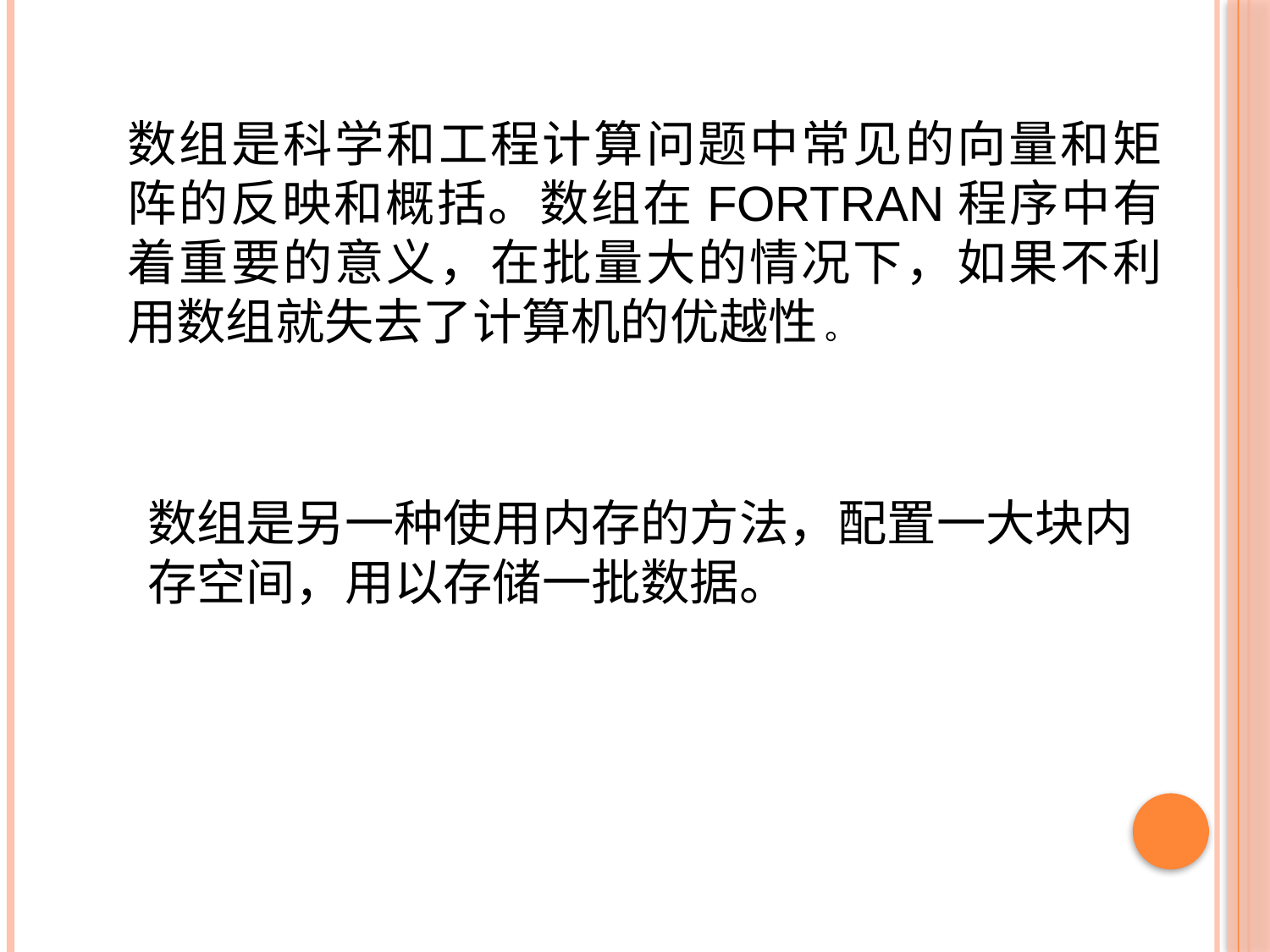

数组是科学和工程计算问题中常见的向量和矩阵的反映和概括。数组在FORTRAN程序中有着重要的意义，在批量大的情况下，如果不利用数组就失去了计算机的优越性 。
数组是另一种使用内存的方法，配置一大块内存空间，用以存储一批数据。